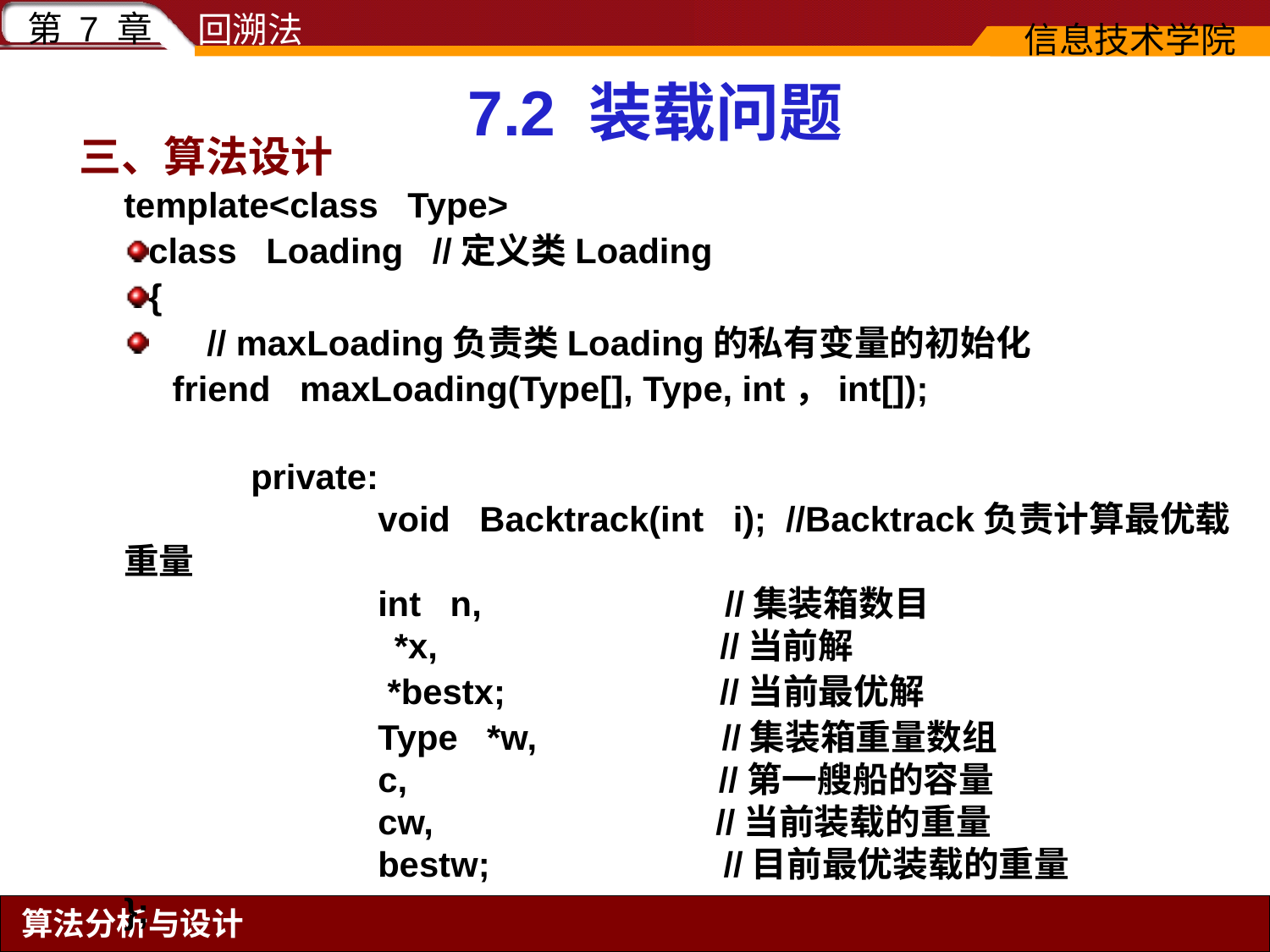

# 7.2 装载问题
三、算法设计
template<class   Type>
class   Loading   //定义类Loading
{
      // maxLoading负责类Loading的私有变量的初始化
     friend   maxLoading(Type[], Type, int，int[]);
 	private:  
 		void   Backtrack(int   i);  //Backtrack负责计算最优载重量
 		int   n,                         //集装箱数目  
      		 *x,                             //当前解
           		 *bestx;                      //当前最优解
     		Type   *w,                   //集装箱重量数组  
     		c,                                //第一艘船的容量  
     		cw,                             //当前装载的重量  
     		bestw;                        //目前最优装载的重量
};